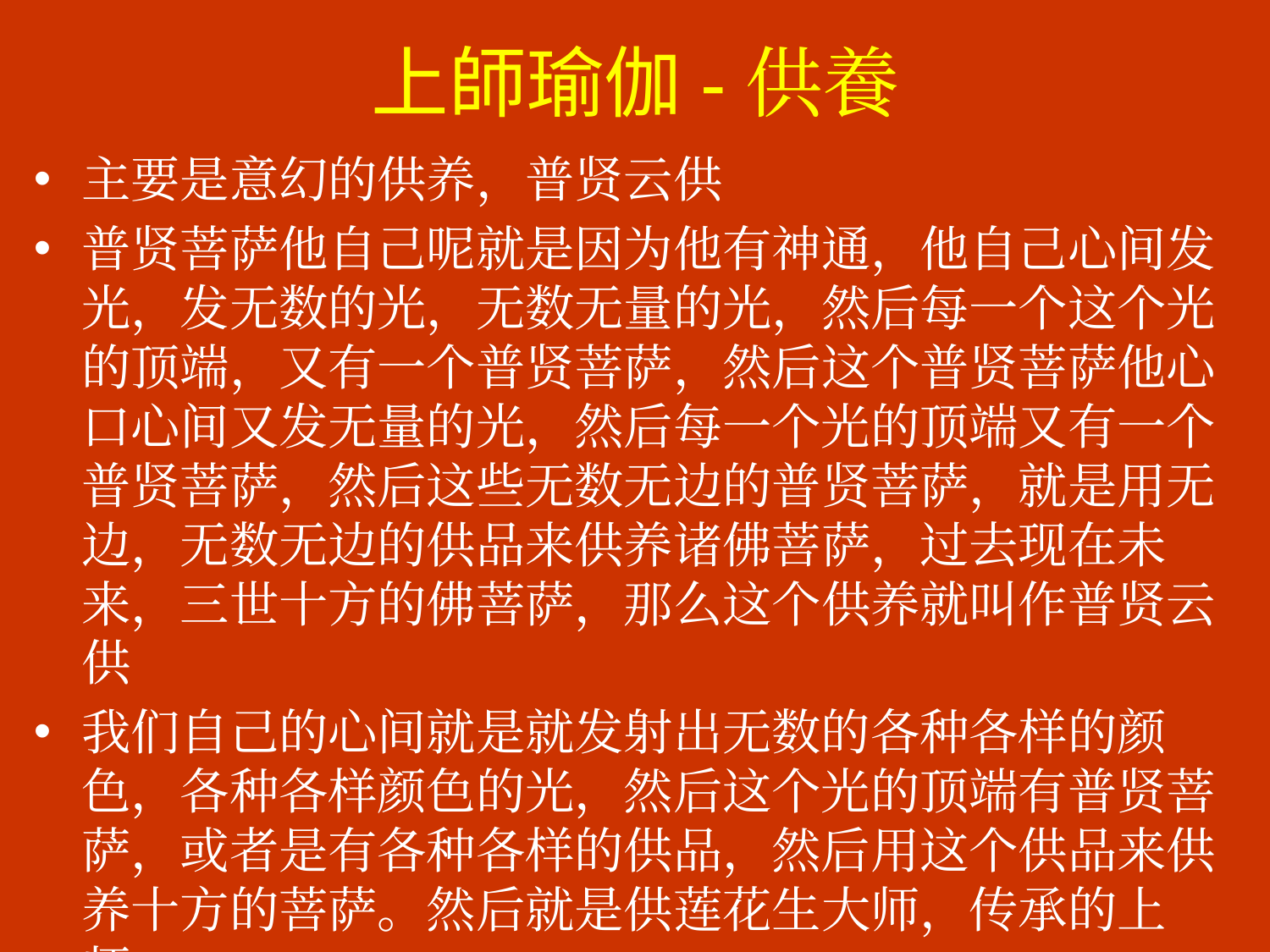

# 上師瑜伽-供養
主要是意幻的供养，普贤云供
普贤菩萨他自己呢就是因为他有神通，他自己心间发光，发无数的光，无数无量的光，然后每一个这个光的顶端，又有一个普贤菩萨，然后这个普贤菩萨他心口心间又发无量的光，然后每一个光的顶端又有一个普贤菩萨，然后这些无数无边的普贤菩萨，就是用无边，无数无边的供品来供养诸佛菩萨，过去现在未来，三世十方的佛菩萨，那么这个供养就叫作普贤云供
我们自己的心间就是就发射出无数的各种各样的颜色，各种各样颜色的光，然后这个光的顶端有普贤菩萨，或者是有各种各样的供品，然后用这个供品来供养十方的菩萨。然后就是供莲花生大师，传承的上师。